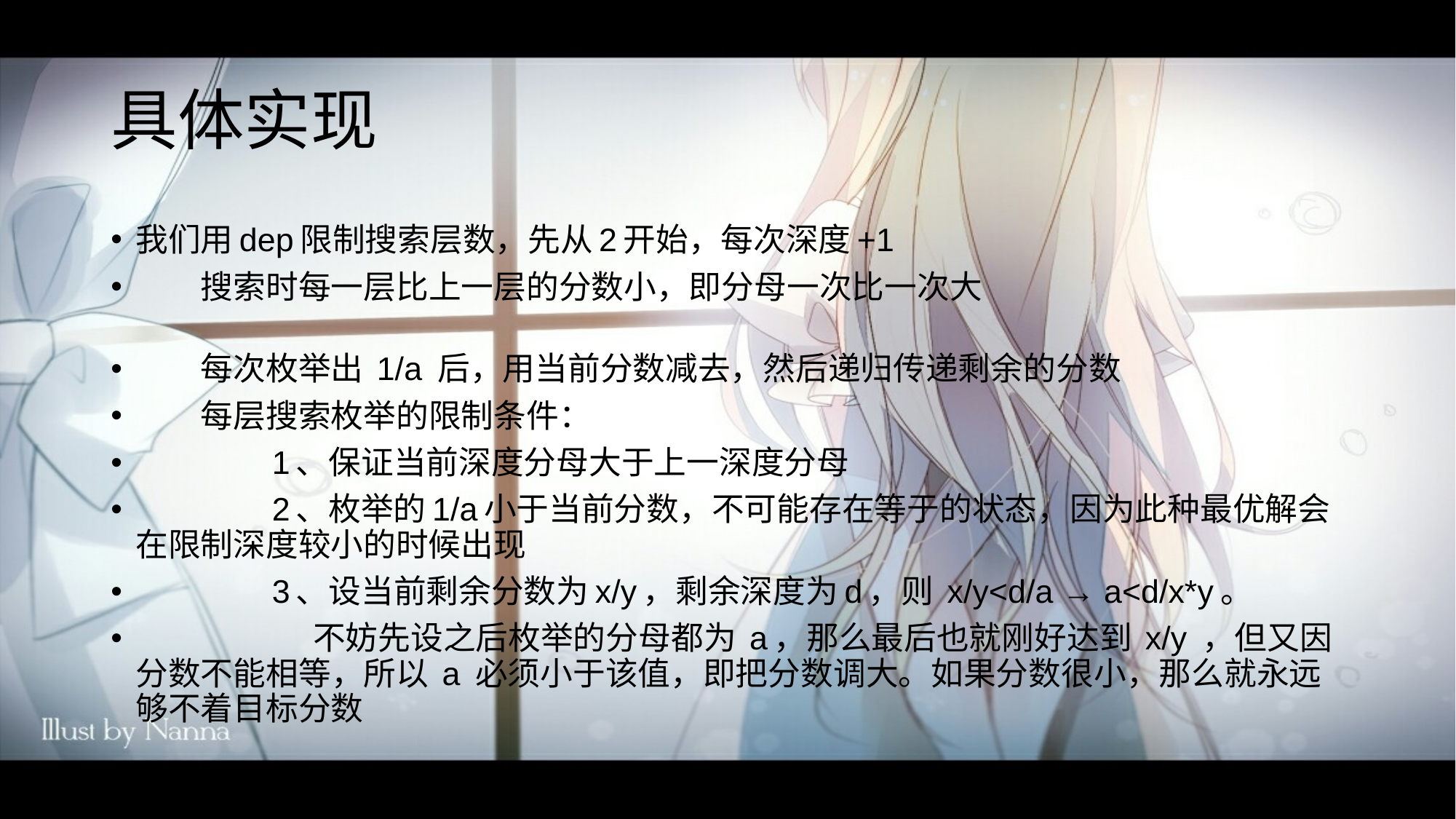

# 具体实现
我们用dep限制搜索层数，先从2开始，每次深度+1
　　搜索时每一层比上一层的分数小，即分母一次比一次大
　　每次枚举出 1/a 后，用当前分数减去，然后递归传递剩余的分数
　　每层搜索枚举的限制条件：
　　　　1、保证当前深度分母大于上一深度分母
　　　　2、枚举的1/a小于当前分数，不可能存在等于的状态，因为此种最优解会在限制深度较小的时候出现
　　　　3、设当前剩余分数为x/y，剩余深度为d，则 x/y<d/a → a<d/x*y。
　　　　　  不妨先设之后枚举的分母都为 a，那么最后也就刚好达到 x/y ，但又因分数不能相等，所以 a 必须小于该值，即把分数调大。如果分数很小，那么就永远够不着目标分数